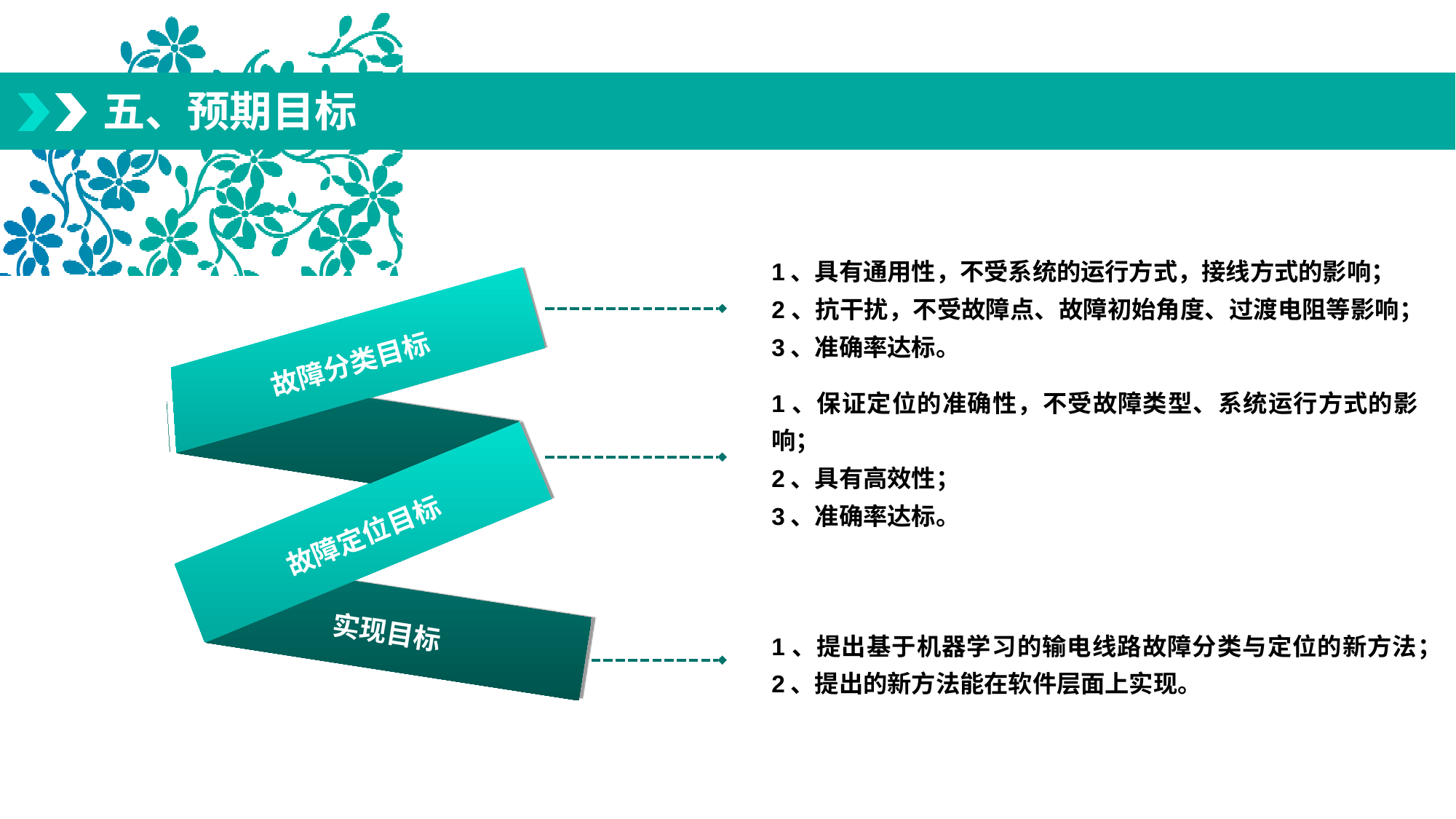

# 五、预期目标

1、具有通用性，不受系统的运行方式，接线方式的影响；
2、抗干扰，不受故障点、故障初始角度、过渡电阻等影响；
3、准确率达标。

故障分类目标
一、选题的背景

1、保证定位的准确性，不受故障类型、系统运行方式的影响；
2、具有高效性；
3、准确率达标。

故障定位目标
实现目标
1、提出基于机器学习的输电线路故障分类与定位的新方法；
2、提出的新方法能在软件层面上实现。